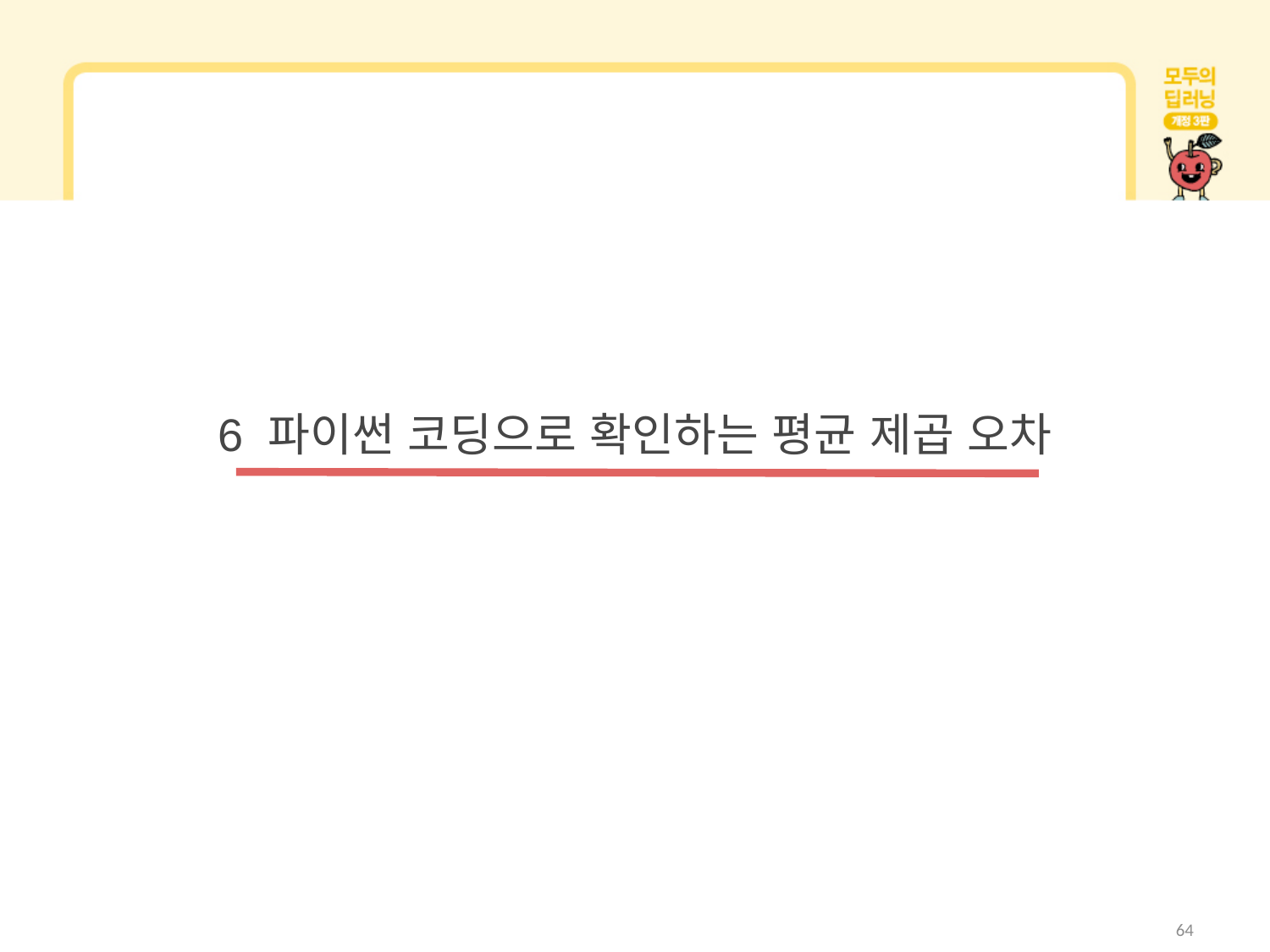

# 6 파이썬 코딩으로 확인하는 평균 제곱 오차
64